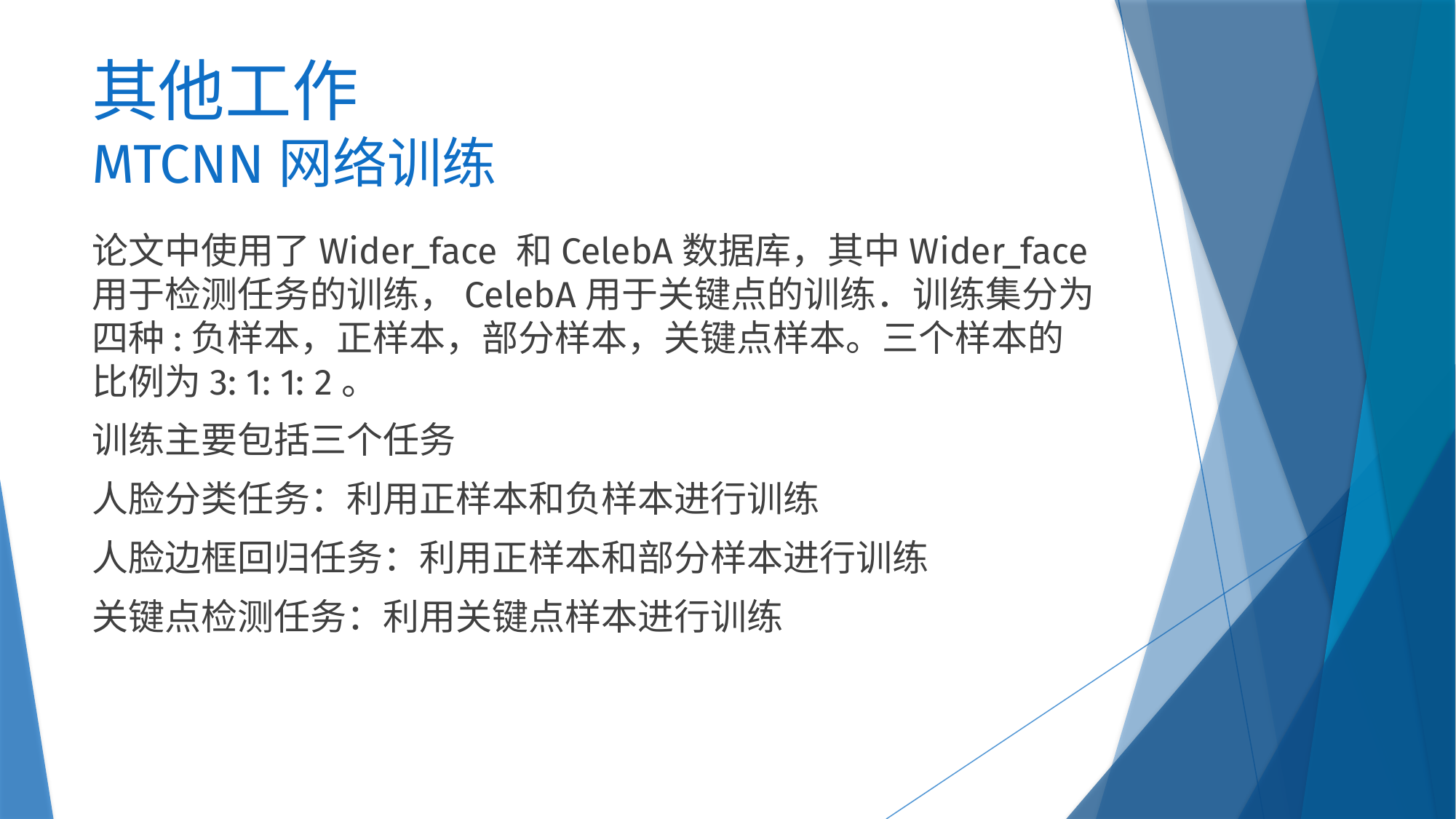

# 其他工作 MTCNN网络训练
论文中使用了Wider_face 和CelebA数据库，其中Wider_face用于检测任务的训练，CelebA用于关键点的训练．训练集分为四种:负样本，正样本，部分样本，关键点样本。三个样本的比例为3: 1: 1: 2。
训练主要包括三个任务
人脸分类任务：利用正样本和负样本进行训练
人脸边框回归任务：利用正样本和部分样本进行训练
关键点检测任务：利用关键点样本进行训练